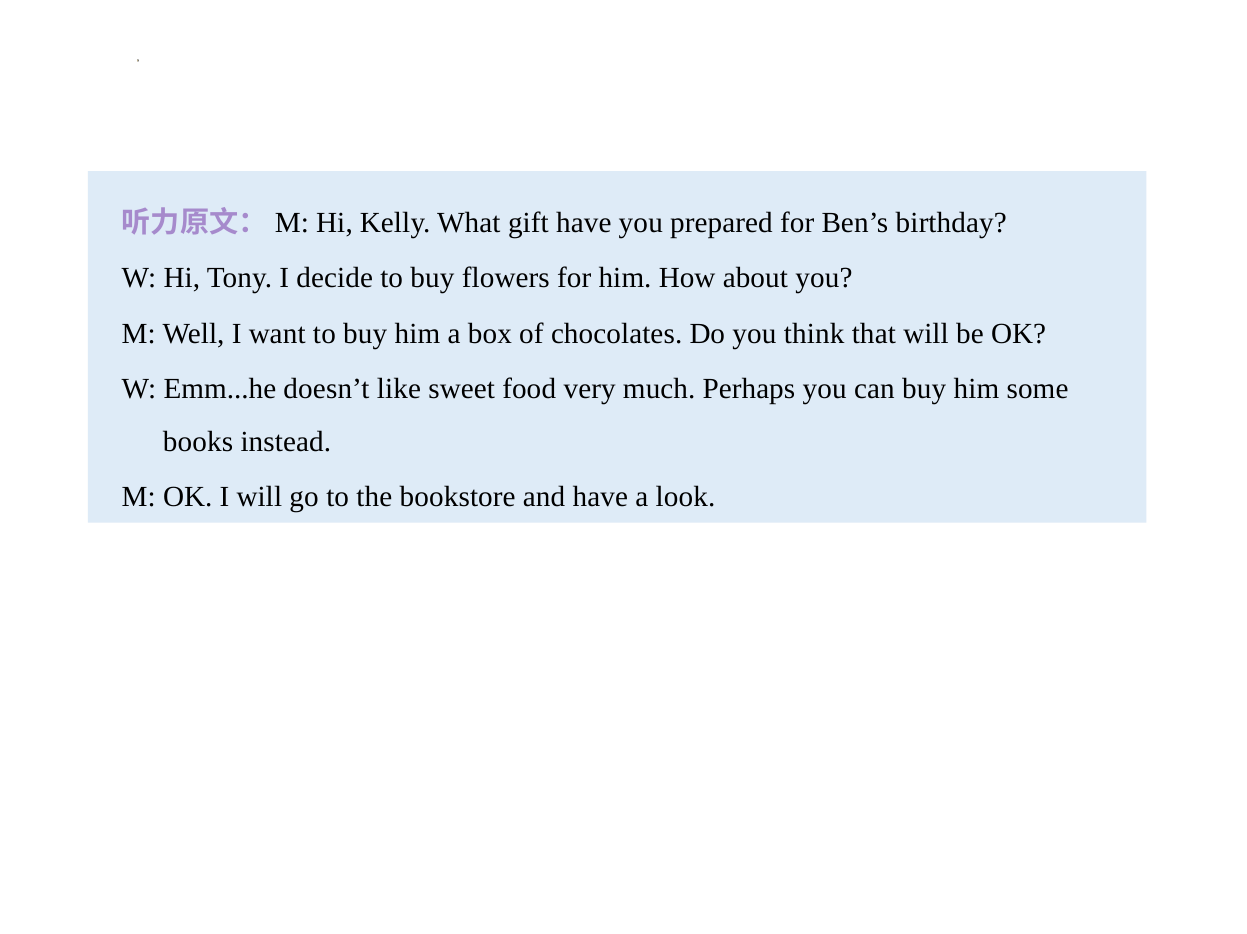

听力原文：M: Hi, Kelly. What gift have you prepared for Ben’s birthday?
W: Hi, Tony. I decide to buy flowers for him. How about you?
M: Well, I want to buy him a box of chocolates. Do you think that will be OK?
W: Emm...he doesn’t like sweet food very much. Perhaps you can buy him some
     books instead.
M: OK. I will go to the bookstore and have a look.